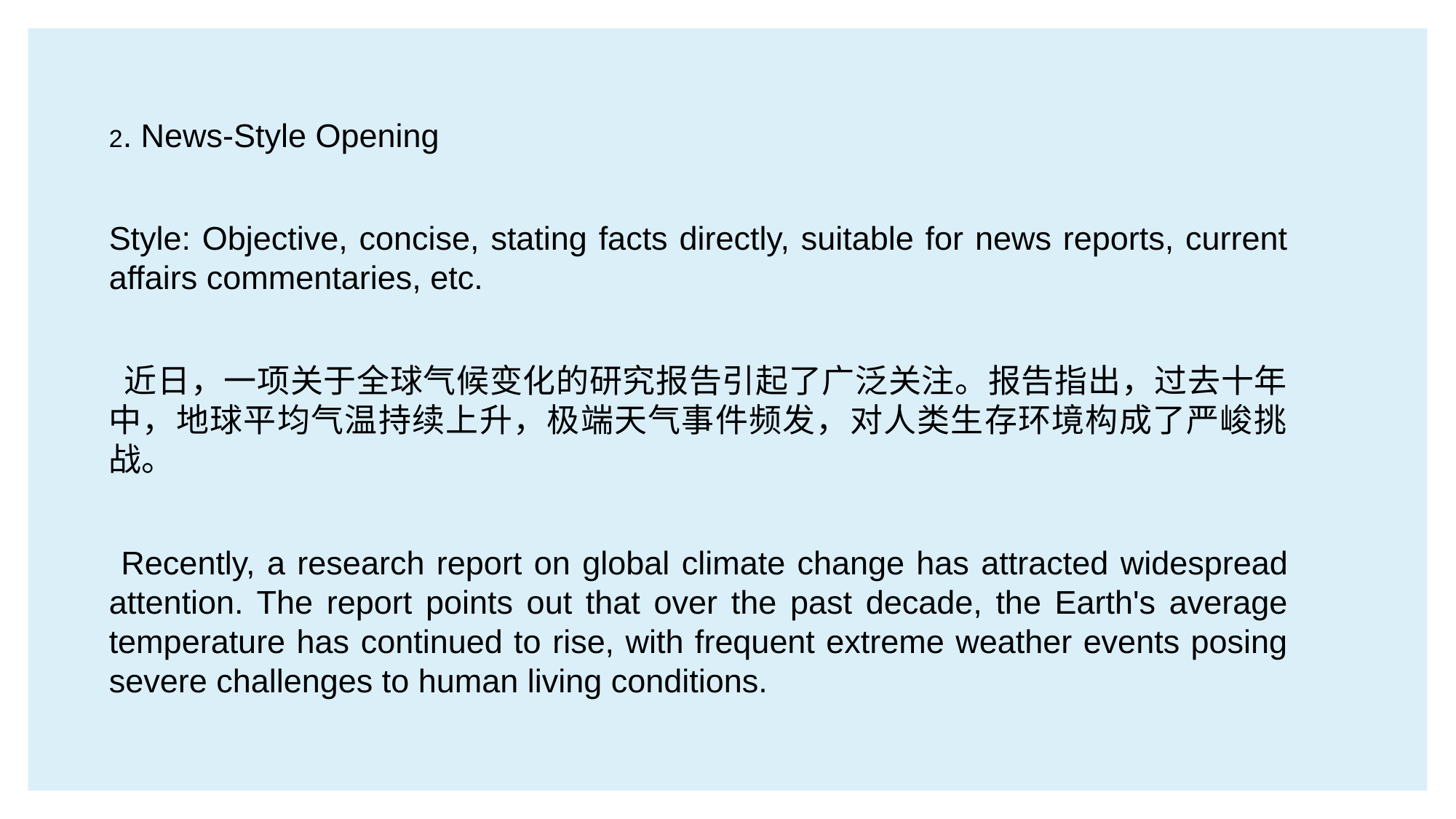

#
2. News-Style Opening

Style: Objective, concise, stating facts directly, suitable for news reports, current affairs commentaries, etc.

 近日，一项关于全球气候变化的研究报告引起了广泛关注。报告指出，过去十年中，地球平均气温持续上升，极端天气事件频发，对人类生存环境构成了严峻挑战。

 Recently, a research report on global climate change has attracted widespread attention. The report points out that over the past decade, the Earth's average temperature has continued to rise, with frequent extreme weather events posing severe challenges to human living conditions.